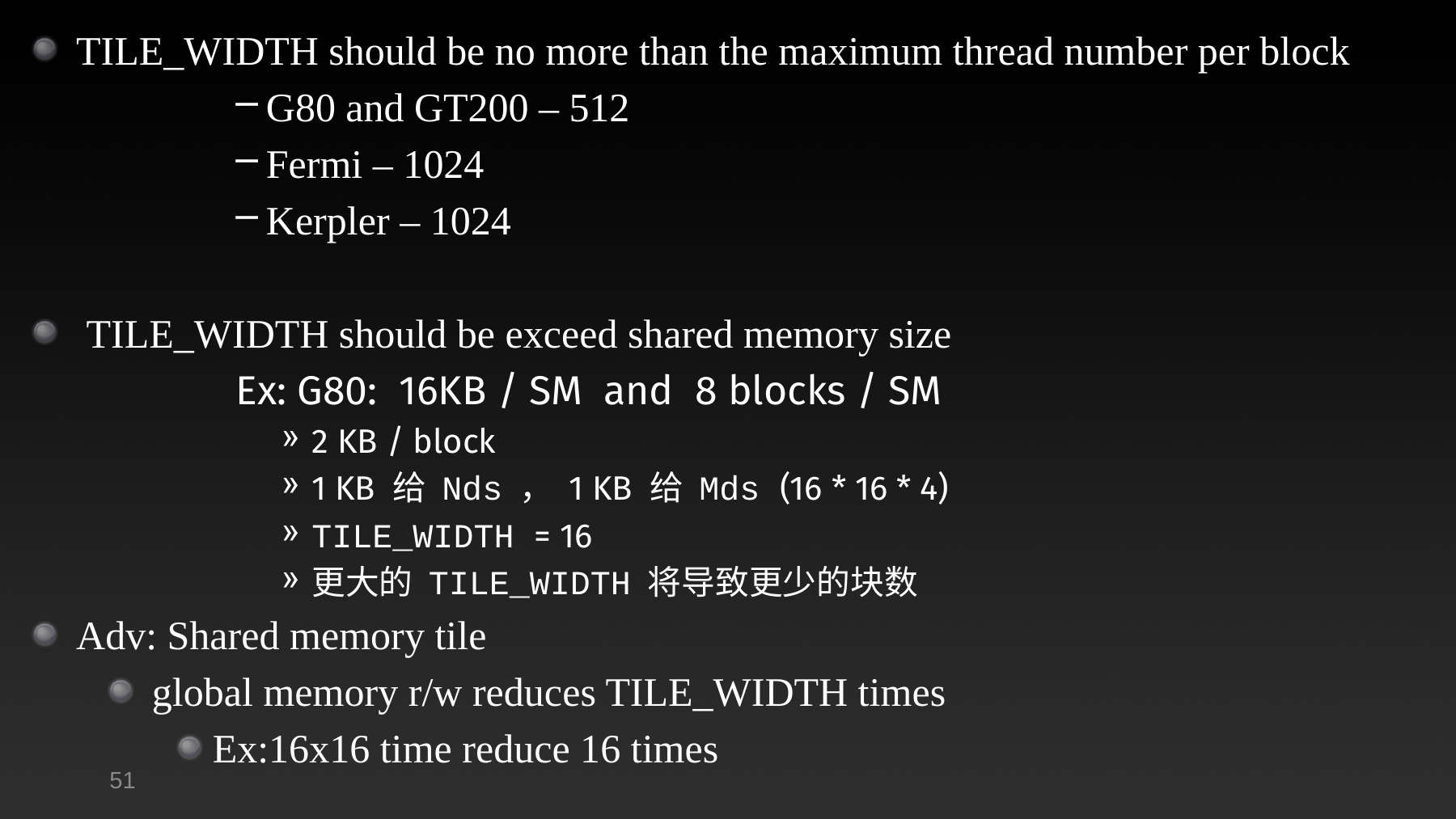

TILE_WIDTH should be no more than the maximum thread number per block
G80 and GT200 – 512
Fermi – 1024
Kerpler – 1024

 TILE_WIDTH should be exceed shared memory size
Ex: G80:  16KB / SM  and  8 blocks / SM
2 KB / block
1 KB 给 Nds ， 1 KB 给 Mds (16 * 16 * 4)
TILE_WIDTH = 16
更大的 TILE_WIDTH 将导致更少的块数
Adv: Shared memory tile
global memory r/w reduces TILE_WIDTH times
Ex:16x16 time reduce 16 times

51